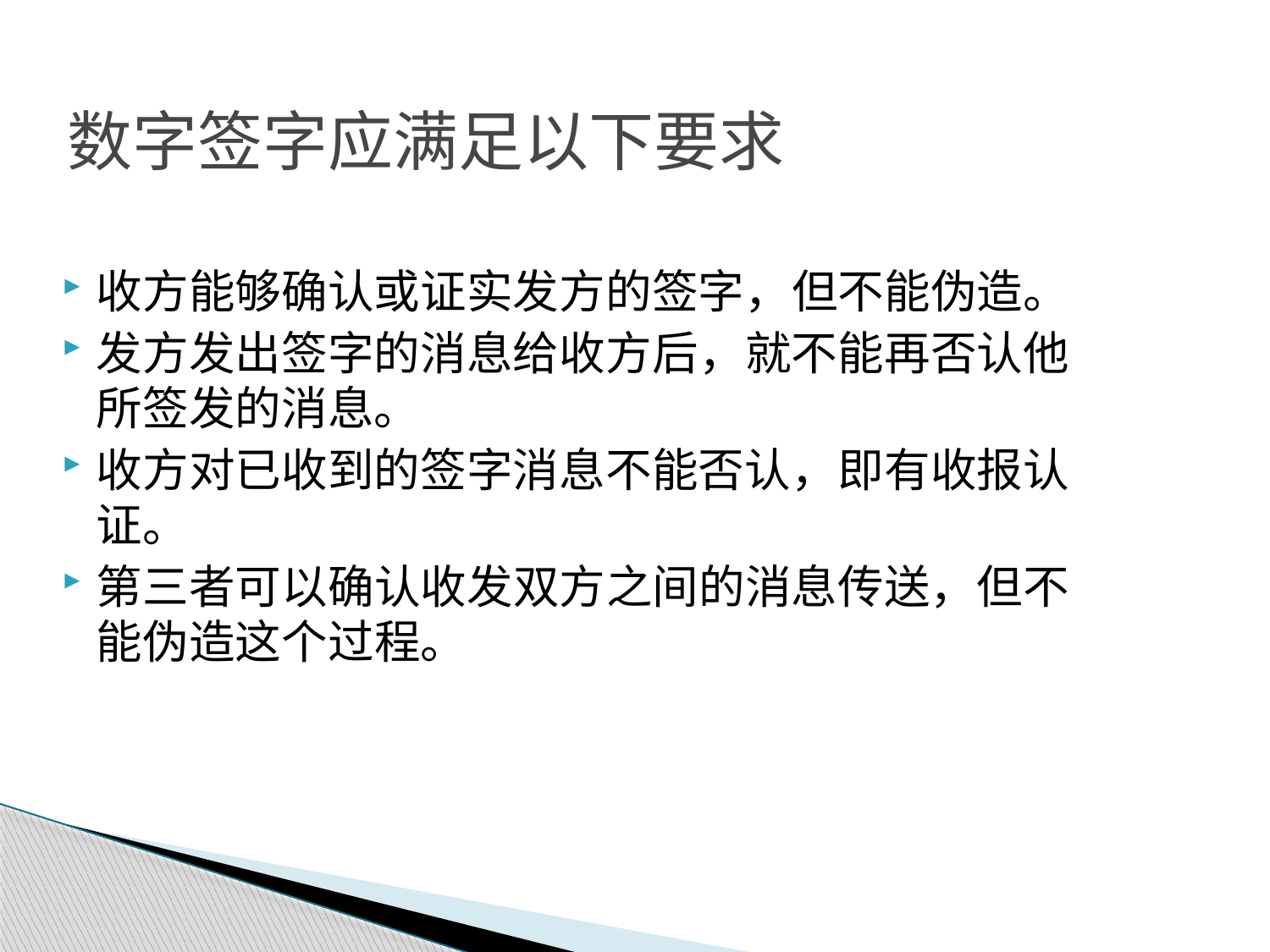

# 数字签字应满足以下要求
收方能够确认或证实发方的签字，但不能伪造。
发方发出签字的消息给收方后，就不能再否认他所签发的消息。
收方对已收到的签字消息不能否认，即有收报认证。
第三者可以确认收发双方之间的消息传送，但不能伪造这个过程。